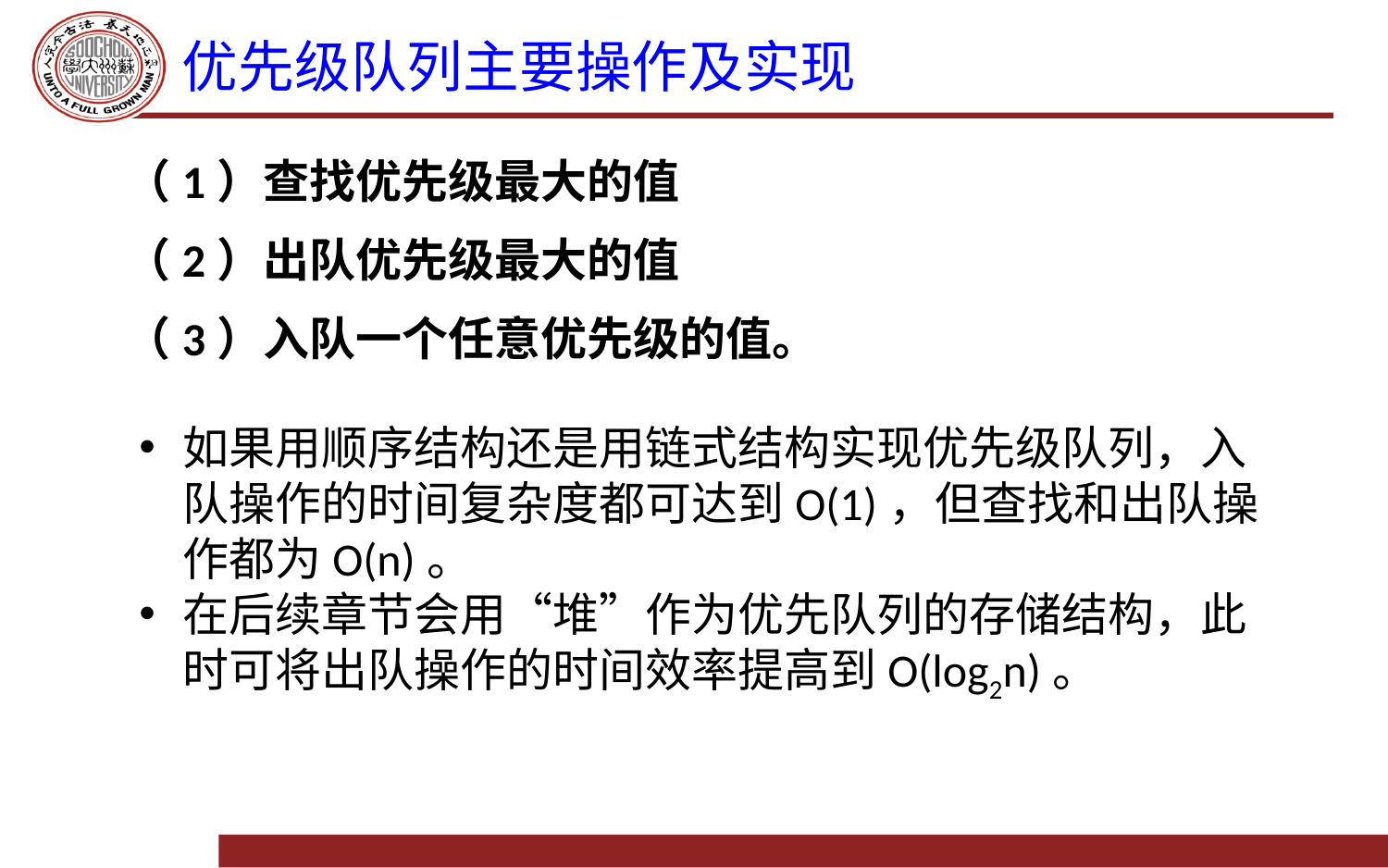

# 优先级队列主要操作及实现
（1）查找优先级最大的值
（2）出队优先级最大的值
（3）入队一个任意优先级的值。

如果用顺序结构还是用链式结构实现优先级队列，入队操作的时间复杂度都可达到O(1)，但查找和出队操作都为O(n)。
在后续章节会用“堆”作为优先队列的存储结构，此时可将出队操作的时间效率提高到O(log2n)。